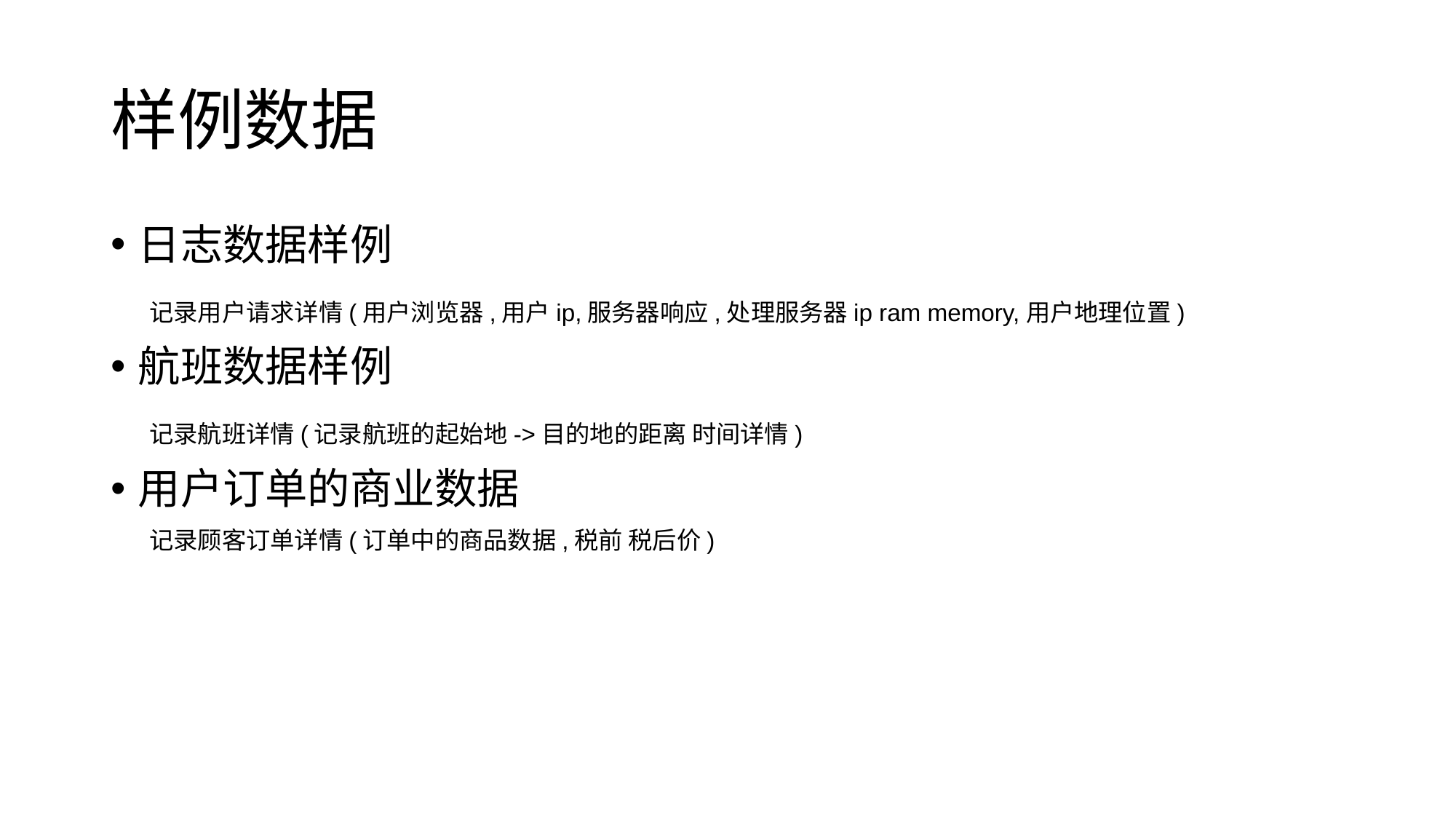

# 样例数据
日志数据样例
   记录用户请求详情(用户浏览器,用户ip,服务器响应,处理服务器ip ram memory,用户地理位置)
航班数据样例
   记录航班详情(记录航班的起始地->目的地的距离 时间详情)
用户订单的商业数据
      记录顾客订单详情(订单中的商品数据,税前 税后价)